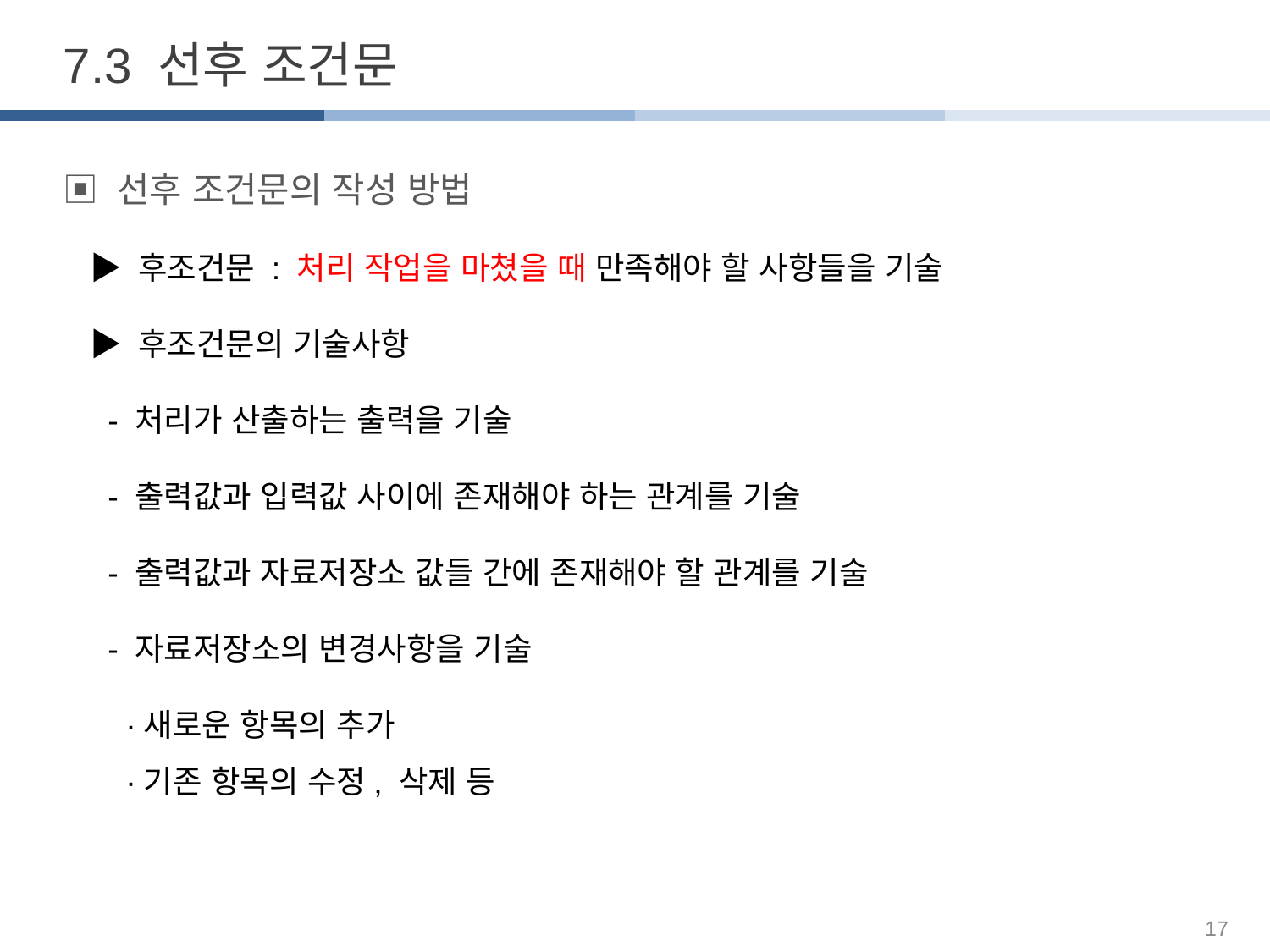

7.3 선후 조건문
▣ 선후 조건문의 작성 방법
   ▶ 후조건문 : 처리 작업을 마쳤을 때 만족해야 할 사항들을 기술
   ▶ 후조건문의 기술사항
     - 처리가 산출하는 출력을 기술
     - 출력값과 입력값 사이에 존재해야 하는 관계를 기술
     - 출력값과 자료저장소 값들 간에 존재해야 할 관계를 기술
     - 자료저장소의 변경사항을 기술
       ·새로운 항목의 추가
       ·기존 항목의 수정, 삭제 등
17